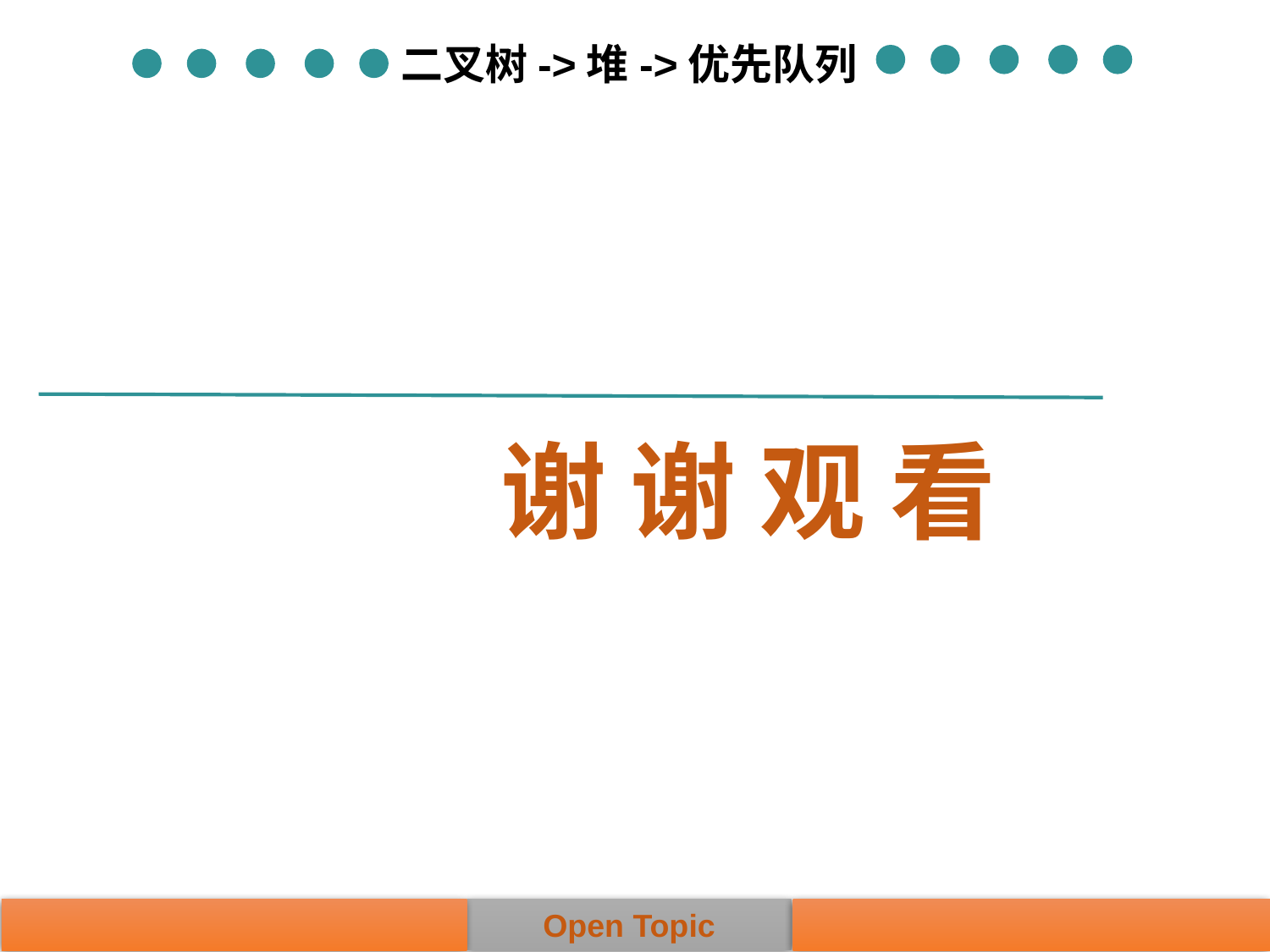

二叉树->堆->优先队列

# 谢 谢 观 看

Open Topic